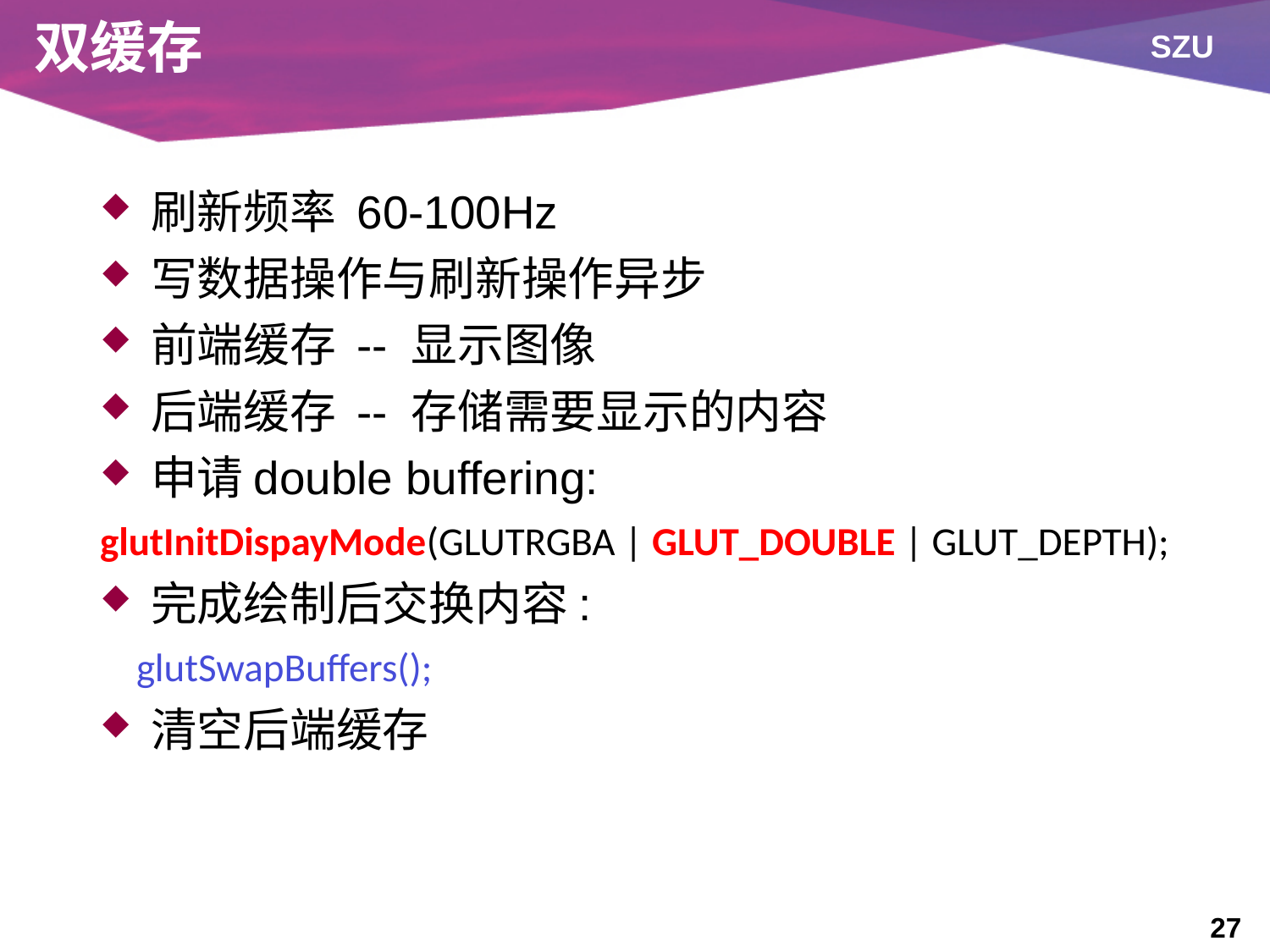

# 双缓存
刷新频率 60-100Hz
写数据操作与刷新操作异步
前端缓存 -- 显示图像
后端缓存 -- 存储需要显示的内容
申请double buffering:
glutInitDispayMode(GLUTRGBA | GLUT_DOUBLE | GLUT_DEPTH);
完成绘制后交换内容:
    glutSwapBuffers();
清空后端缓存
27